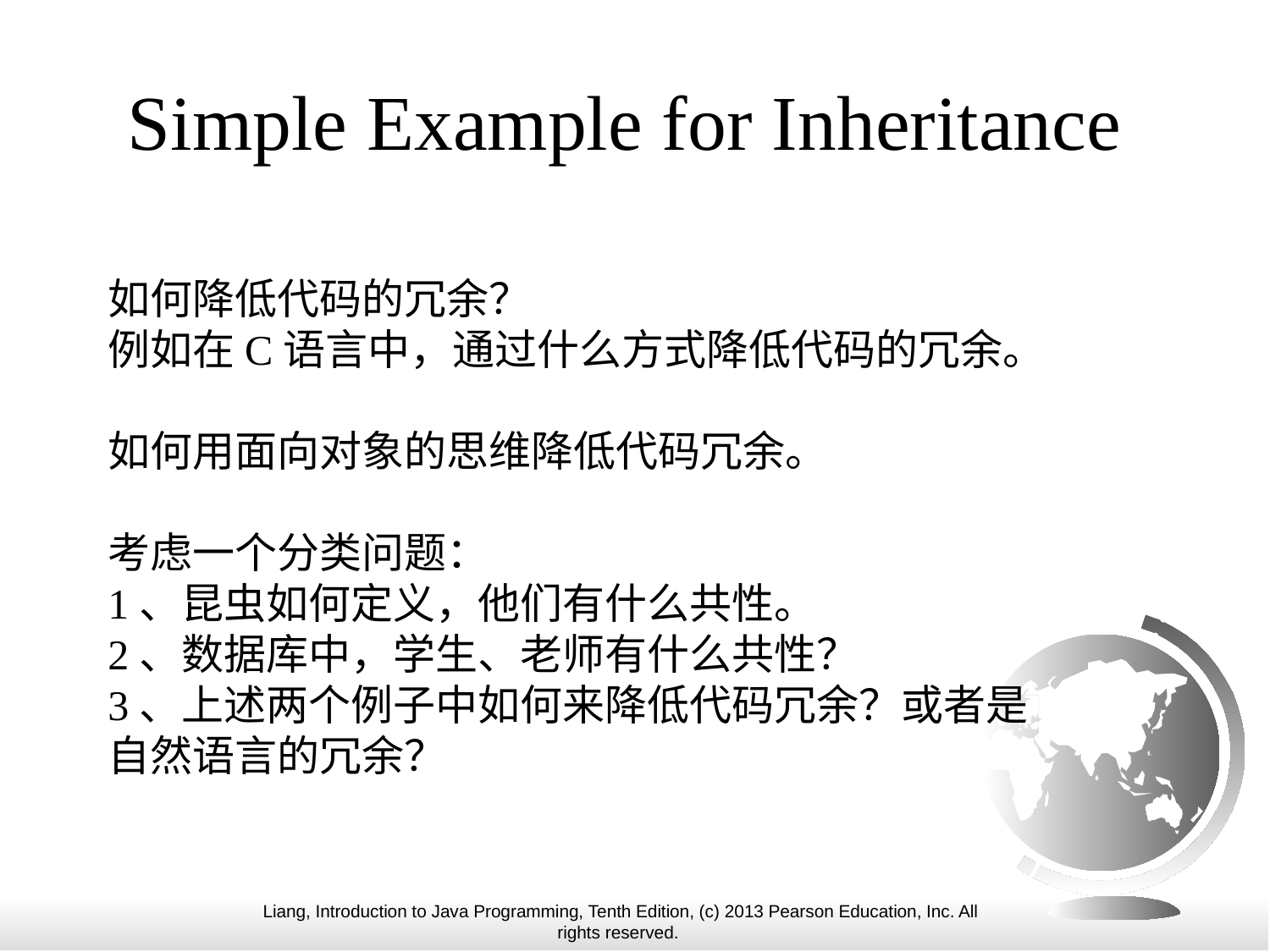

# Simple Example for Inheritance
如何降低代码的冗余？
例如在C语言中，通过什么方式降低代码的冗余。

如何用面向对象的思维降低代码冗余。

考虑一个分类问题：
1、昆虫如何定义，他们有什么共性。
2、数据库中，学生、老师有什么共性？
3、上述两个例子中如何来降低代码冗余？或者是自然语言的冗余？
4